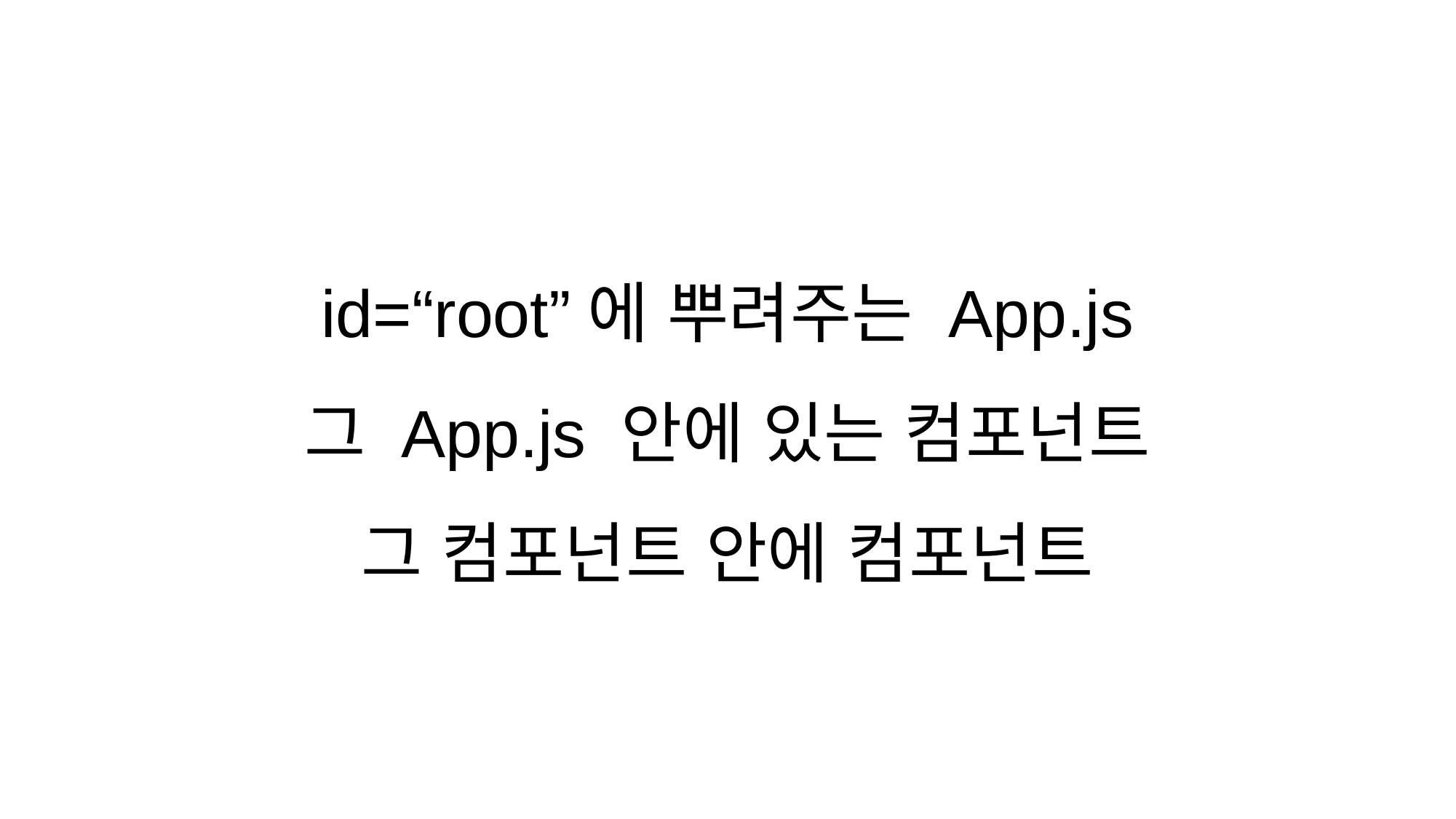

# id=“root”에 뿌려주는 App.js 그 App.js 안에 있는 컴포넌트 그 컴포넌트 안에 컴포넌트